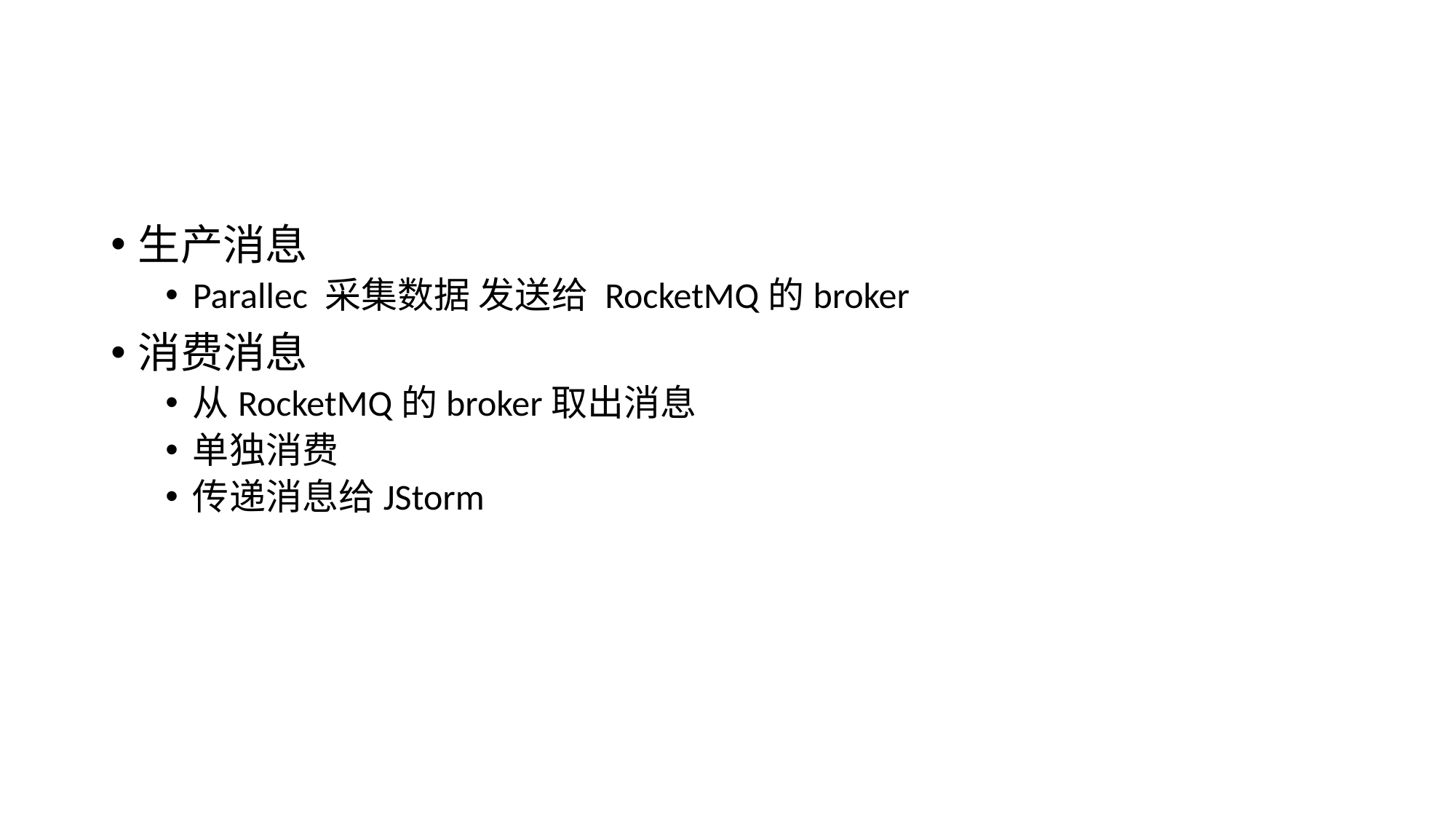

#
生产消息
Parallec 采集数据 发送给 RocketMQ的broker
消费消息
从RocketMQ的broker取出消息
单独消费
传递消息给JStorm